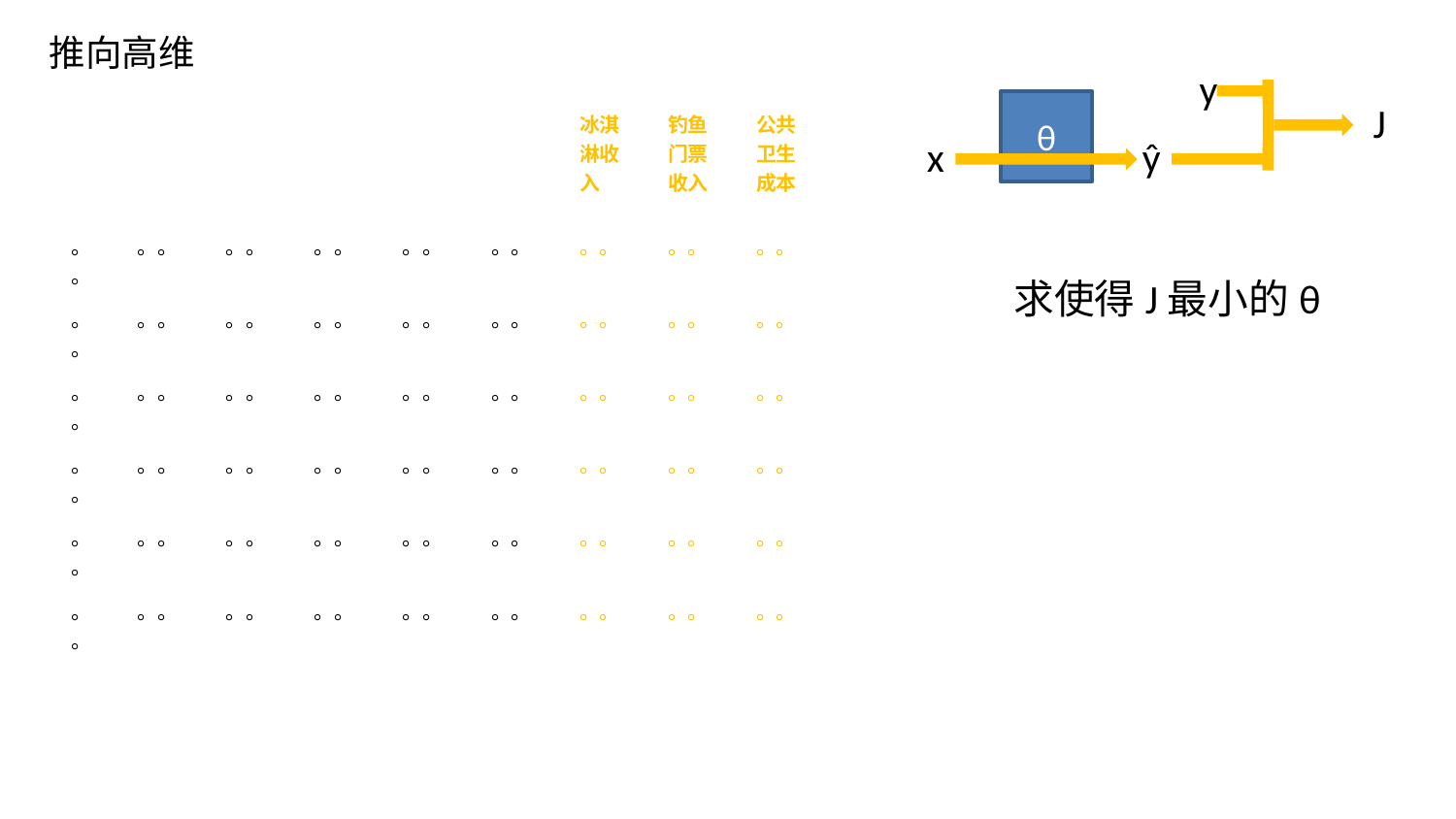

推向高维
y

θ
J
| 天气 | 游客类型 | 冰淇淋售价 | 鱼情 | 游客住址 | 是否是节假日 | 冰淇淋收入 | 钓鱼门票收入 | 公共卫生成本 |
| --- | --- | --- | --- | --- | --- | --- | --- | --- |
| 。。 | 。。 | 。。 | 。。 | 。。 | 。。 | 。。 | 。。 | 。。 |
| 。。 | 。。 | 。。 | 。。 | 。。 | 。。 | 。。 | 。。 | 。。 |
| 。。 | 。。 | 。。 | 。。 | 。。 | 。。 | 。。 | 。。 | 。。 |
| 。。 | 。。 | 。。 | 。。 | 。。 | 。。 | 。。 | 。。 | 。。 |
| 。。 | 。。 | 。。 | 。。 | 。。 | 。。 | 。。 | 。。 | 。。 |
| 。。 | 。。 | 。。 | 。。 | 。。 | 。。 | 。。 | 。。 | 。。 |

x
ŷ

求使得J最小的θ